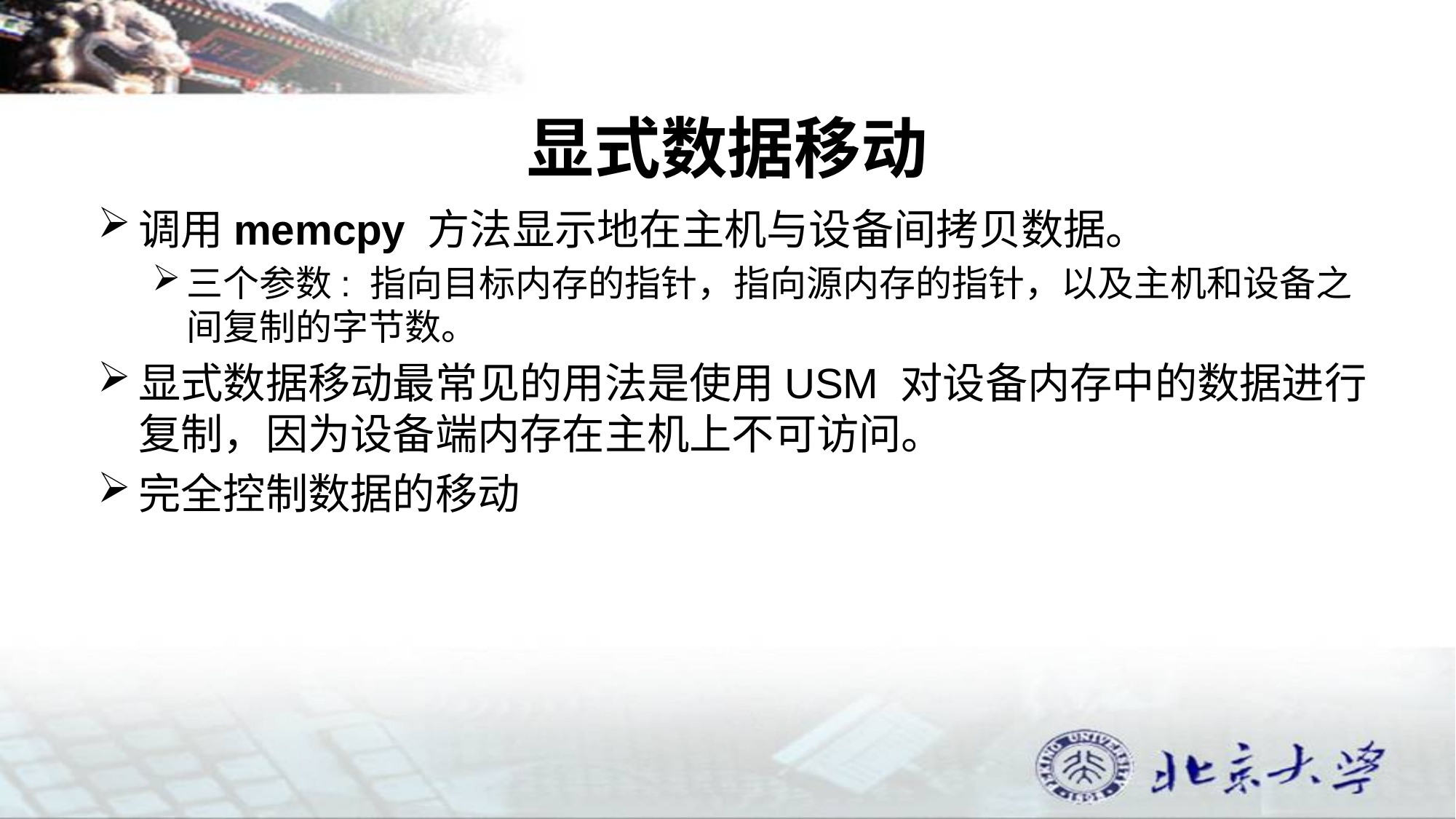

# 显式数据移动
调用memcpy 方法显示地在主机与设备间拷贝数据。
三个参数: 指向目标内存的指针，指向源内存的指针，以及主机和设备之间复制的字节数。
显式数据移动最常见的用法是使用USM 对设备内存中的数据进行复制，因为设备端内存在主机上不可访问。
完全控制数据的移动